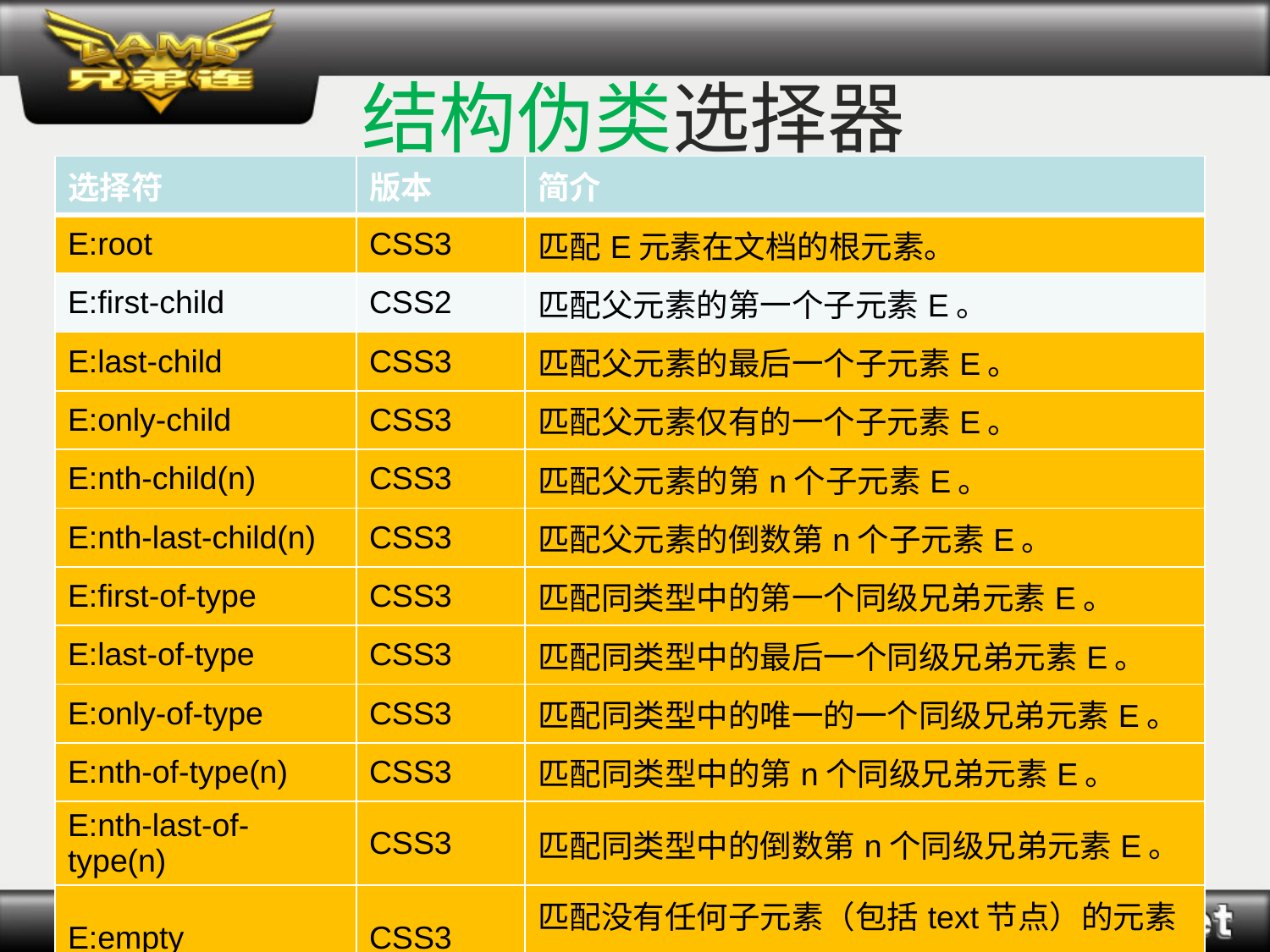

# 结构伪类选择器
| 选择符 | 版本 | 简介 |
| --- | --- | --- |
| E:root | CSS3 | 匹配E元素在文档的根元素。 |
| E:first-child | CSS2 | 匹配父元素的第一个子元素E。 |
| E:last-child | CSS3 | 匹配父元素的最后一个子元素E。 |
| E:only-child | CSS3 | 匹配父元素仅有的一个子元素E。 |
| E:nth-child(n) | CSS3 | 匹配父元素的第n个子元素E。 |
| E:nth-last-child(n) | CSS3 | 匹配父元素的倒数第n个子元素E。 |
| E:first-of-type | CSS3 | 匹配同类型中的第一个同级兄弟元素E。 |
| E:last-of-type | CSS3 | 匹配同类型中的最后一个同级兄弟元素E。 |
| E:only-of-type | CSS3 | 匹配同类型中的唯一的一个同级兄弟元素E。 |
| E:nth-of-type(n) | CSS3 | 匹配同类型中的第n个同级兄弟元素E。 |
| E:nth-last-of-type(n) | CSS3 | 匹配同类型中的倒数第n个同级兄弟元素E。 |
| E:empty | CSS3 | 匹配没有任何子元素（包括text节点）的元素E。 |